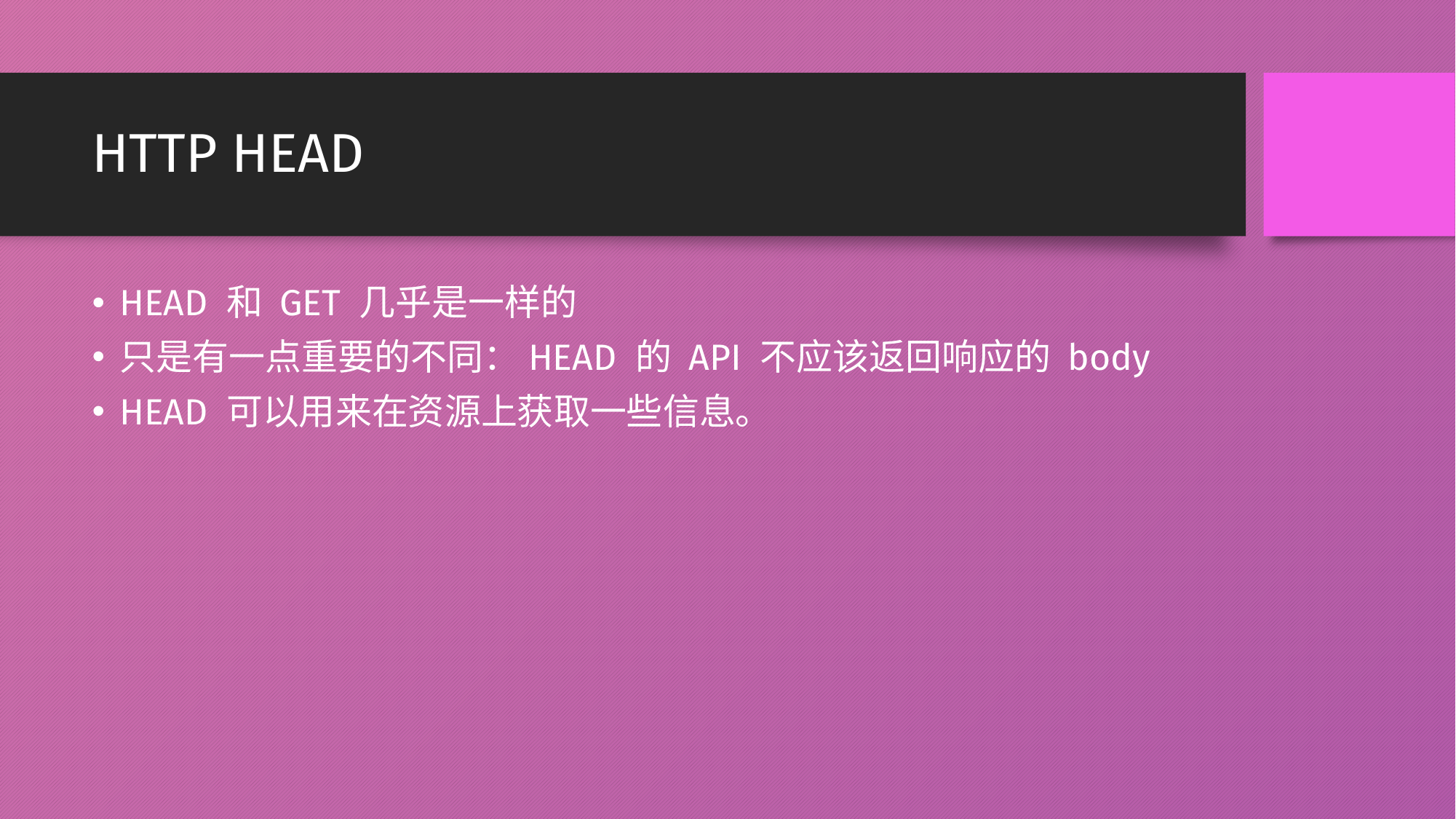

# HTTP HEAD
HEAD 和 GET 几乎是一样的
只是有一点重要的不同：HEAD 的 API 不应该返回响应的 body
HEAD 可以用来在资源上获取一些信息。